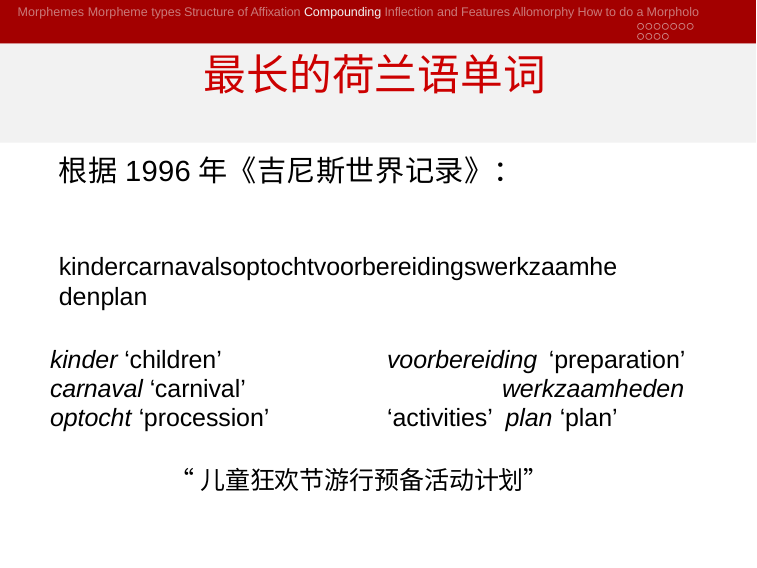

Morphemes Morpheme types Structure of Affixation Compounding Inflection and Features Allomorphy How to do a Morpholo
# 最长的荷兰语单词
根据1996年《吉尼斯世界记录》：

kindercarnavalsoptochtvoorbereidingswerkzaamhedenplan
kinder ‘children’  carnaval ‘carnival’  optocht ‘procession’
voorbereiding ‘preparation’  werkzaamheden ‘activities’  plan ‘plan’
“儿童狂欢节游行预备活动计划”